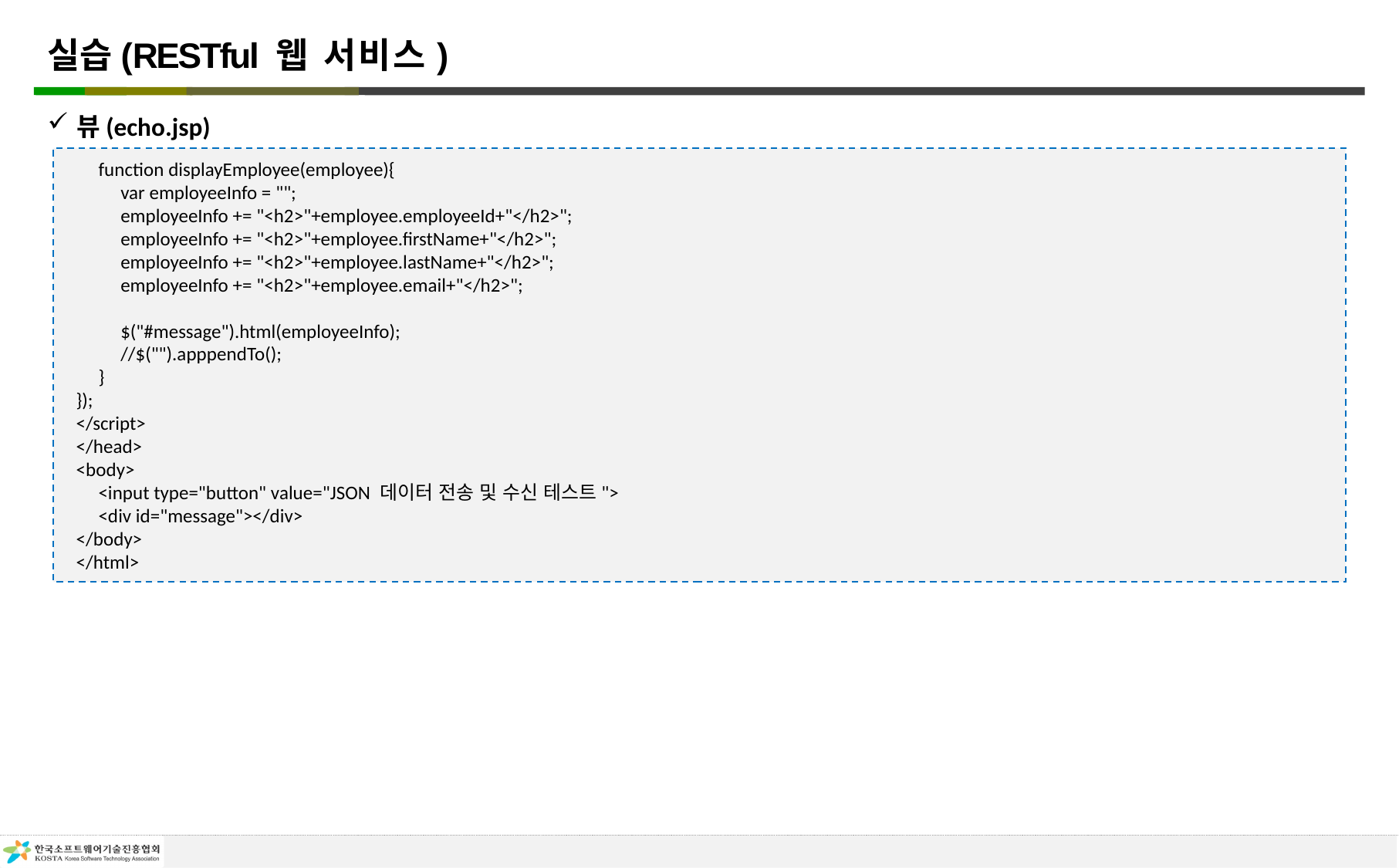

# 실습(RESTful 웹 서비스)
뷰(echo.jsp)

     function displayEmployee(employee){
          var employeeInfo = "";
          employeeInfo += "<h2>"+employee.employeeId+"</h2>";
          employeeInfo += "<h2>"+employee.firstName+"</h2>";
          employeeInfo += "<h2>"+employee.lastName+"</h2>";
          employeeInfo += "<h2>"+employee.email+"</h2>";

          $("#message").html(employeeInfo);
          //$("").apppendTo();
     }
});
</script>
</head>
<body>
     <input type="button" value="JSON 데이터 전송 및 수신 테스트">
     <div id="message"></div>
</body>
</html>